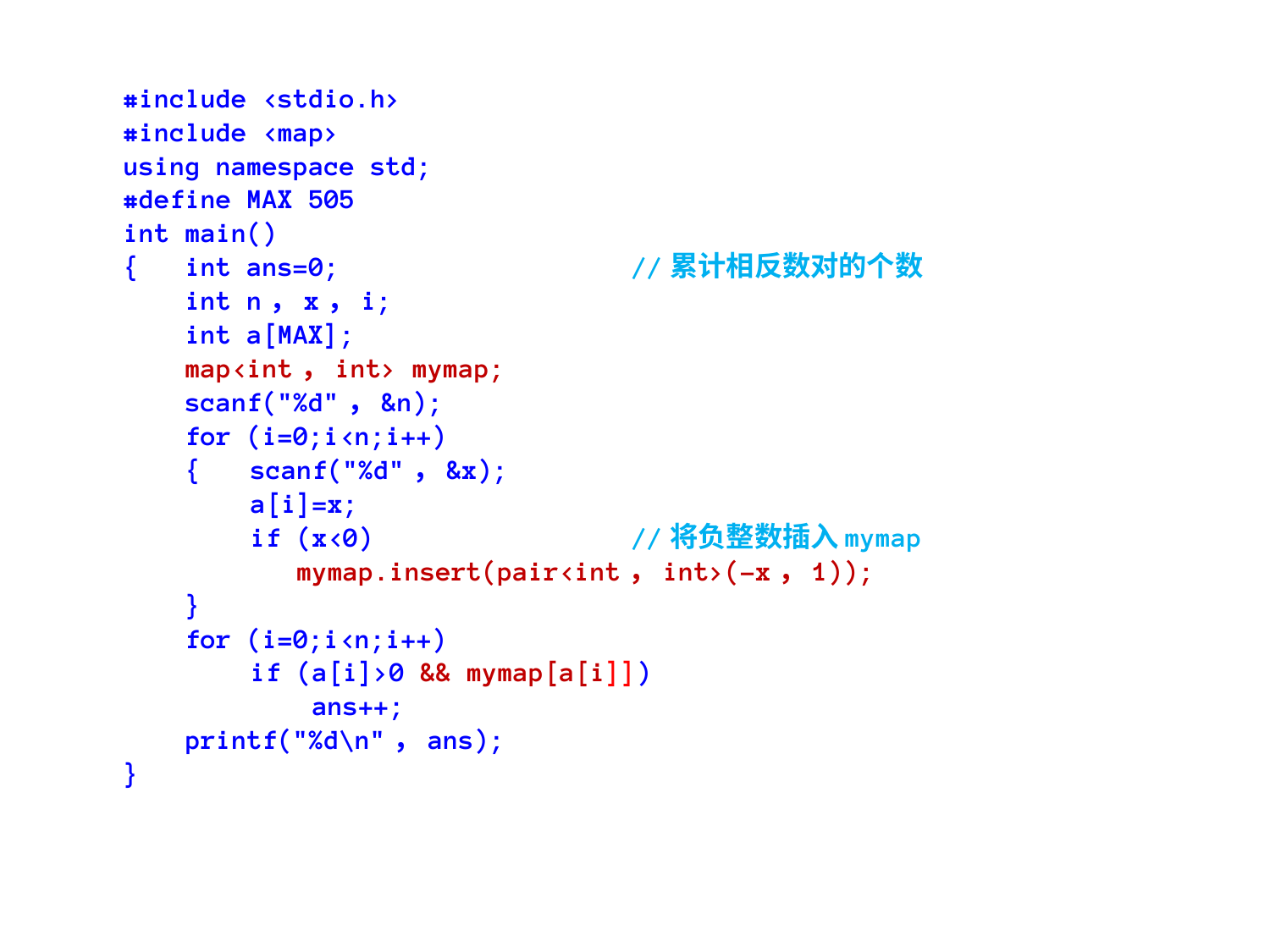

#include <stdio.h>
#include <map>
using namespace std;
#define MAX 505
int main()
{   int ans=0;			//累计相反数对的个数
    int n，x，i;
    int a[MAX];
    map<int，int> mymap;
    scanf("%d"，&n);
    for (i=0;i<n;i++)
    {	scanf("%d"，&x);
	a[i]=x;
	if (x<0)			//将负整数插入mymap
	   mymap.insert(pair<int，int>(-x，1));
    }
    for (i=0;i<n;i++)
	if (a[i]>0 && mymap[a[i]])
	    ans++;
    printf("%d\n"，ans);
}